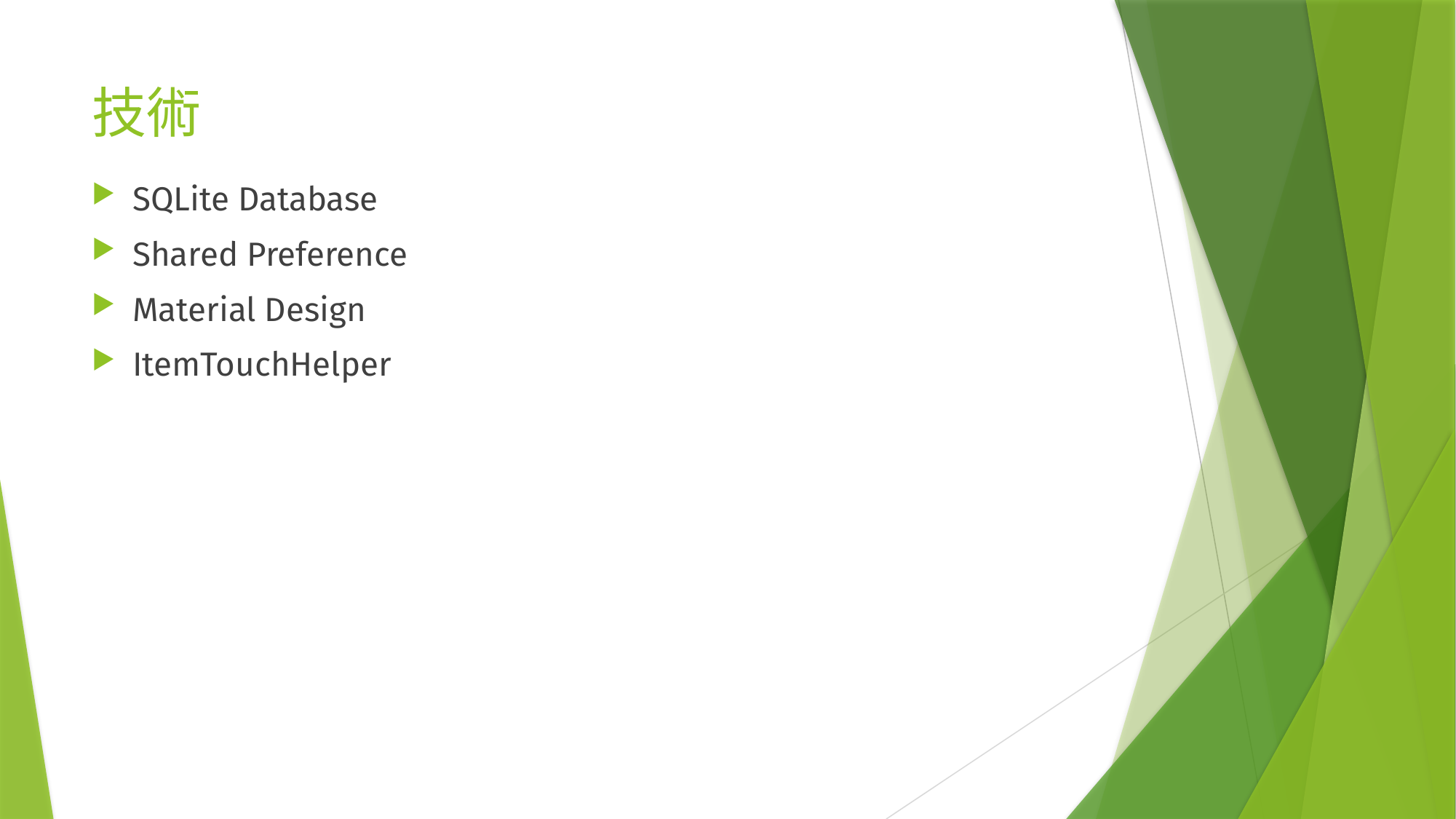

# 技術
SQLite Database
Shared Preference
Material Design
ItemTouchHelper